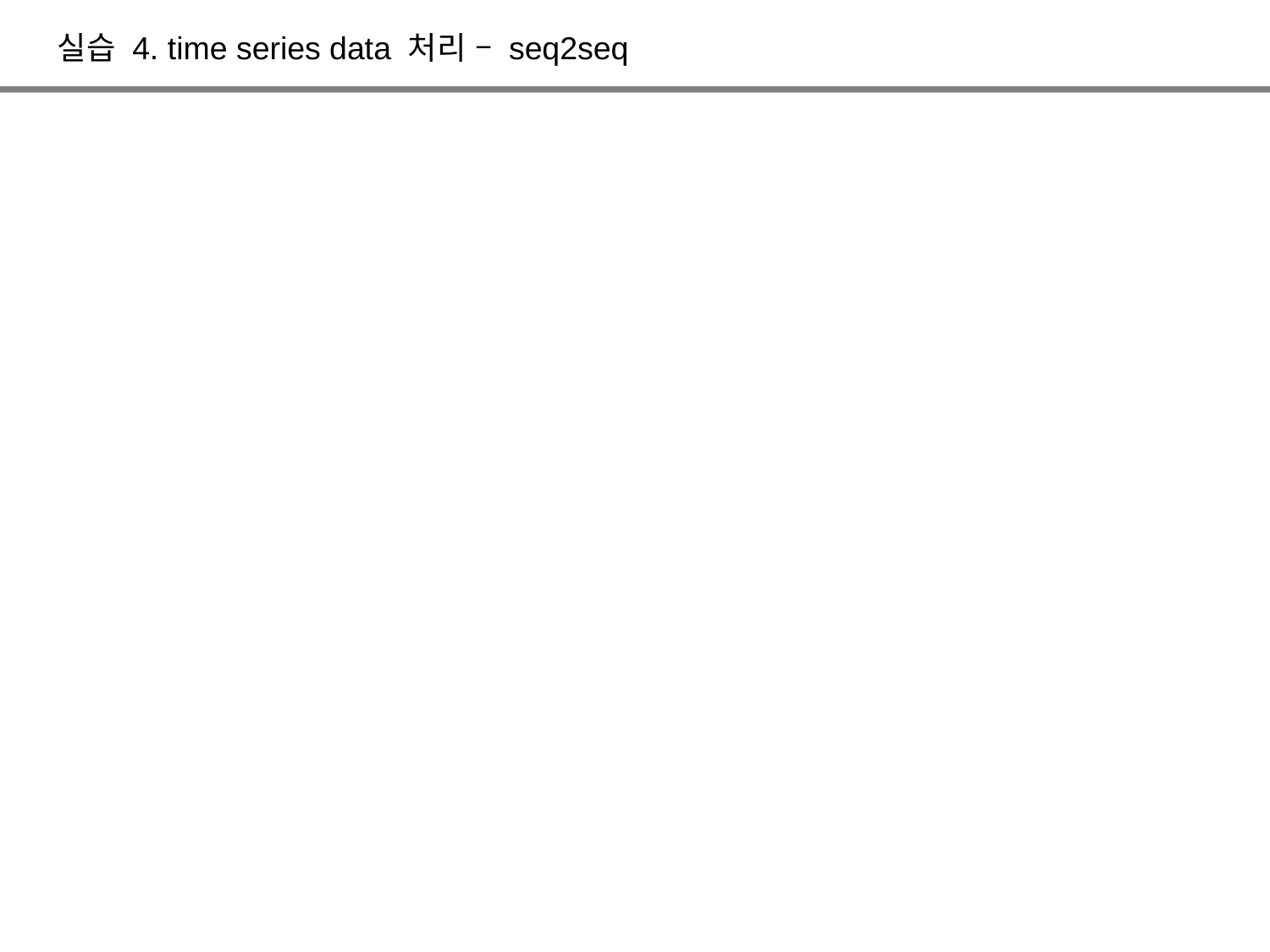

실습 4. time series data 처리 – seq2seq